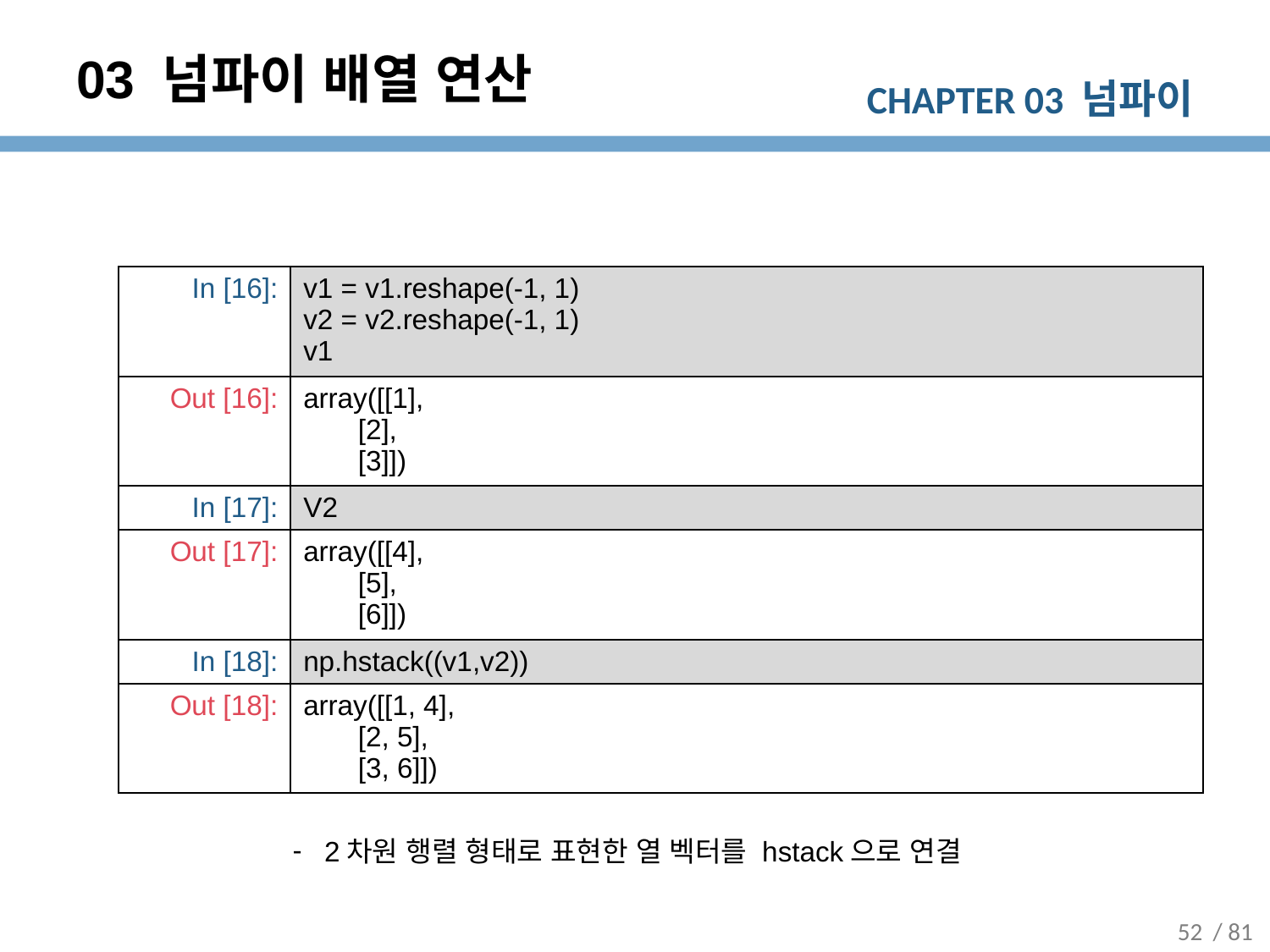

# 03 넘파이 배열 연산
| In [16]: | v1 = v1.reshape(-1, 1) v2 = v2.reshape(-1, 1) v1 |
| --- | --- |
| Out [16]: | array([[1], [2], [3]]) |
| In [17]: | V2 |
| Out [17]: | array([[4], [5], [6]]) |
| In [18]: | np.hstack((v1,v2)) |
| Out [18]: | array([[1, 4], [2, 5], [3, 6]]) |
2차원 행렬 형태로 표현한 열 벡터를 hstack으로 연결